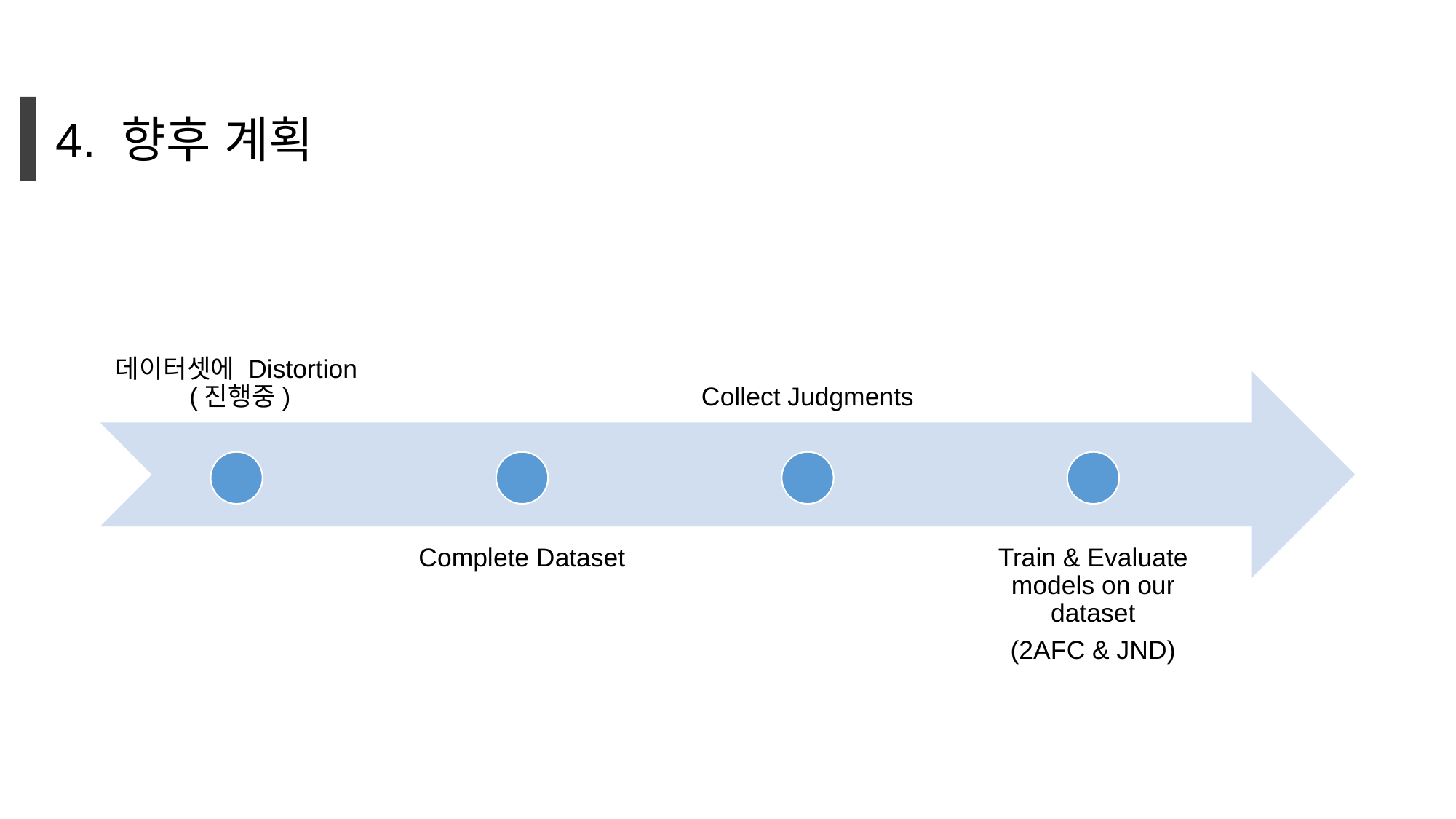

4. 향후 계획
데이터셋에 Distortion  (진행중)
Complete Dataset
Collect Judgments
Train & Evaluate models on our dataset
(2AFC & JND)